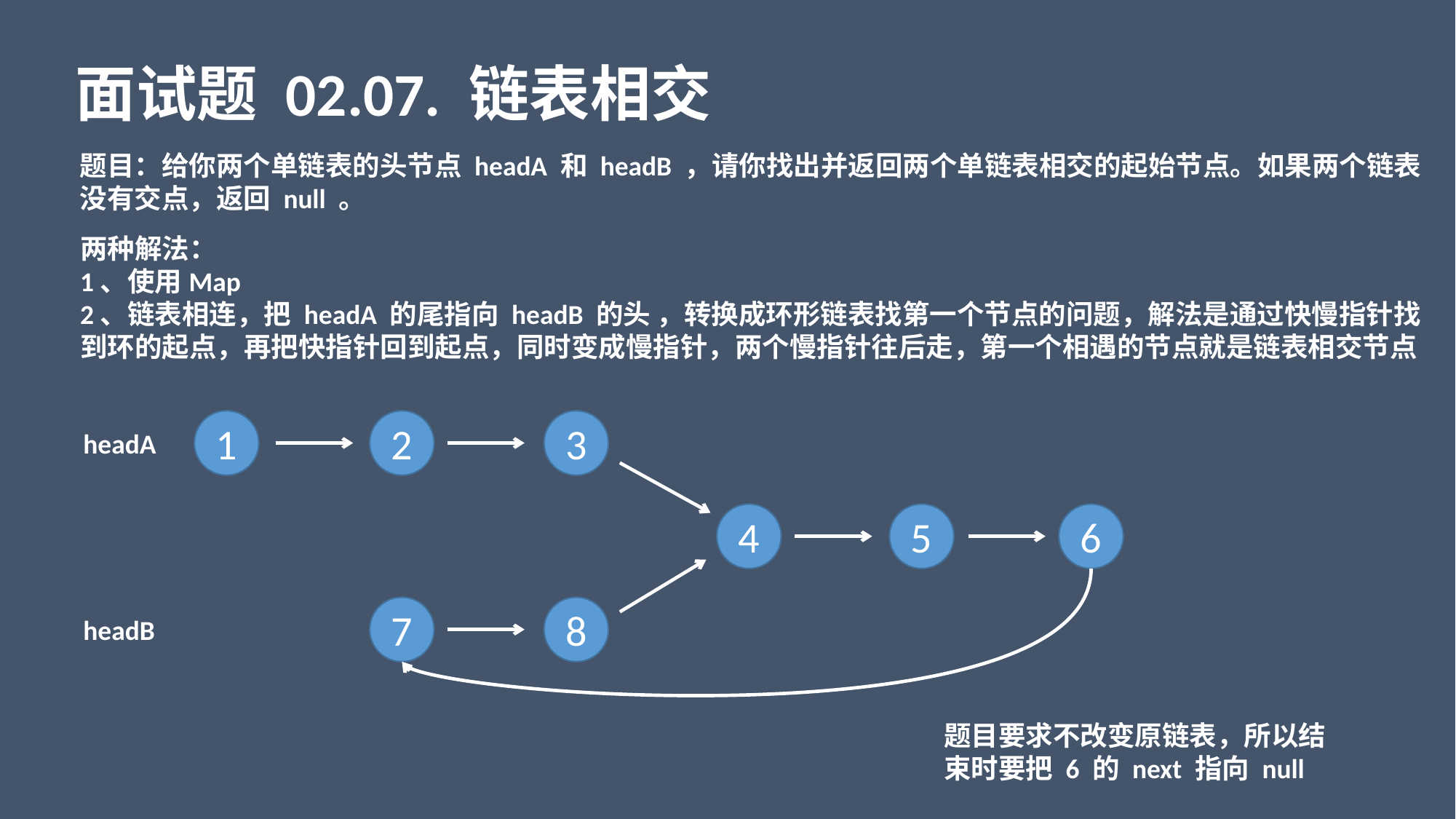

面试题 02.07. 链表相交
题目：给你两个单链表的头节点 headA 和 headB ，请你找出并返回两个单链表相交的起始节点。如果两个链表没有交点，返回 null 。
两种解法：
1、使用Map
2、链表相连，把 headA 的尾指向 headB 的头 ，转换成环形链表找第一个节点的问题，解法是通过快慢指针找
到环的起点，再把快指针回到起点，同时变成慢指针，两个慢指针往后走，第一个相遇的节点就是链表相交节点

1
2
3
headA
4
5
6
7
8
headB
题目要求不改变原链表，所以结束时要把 6 的 next 指向 null